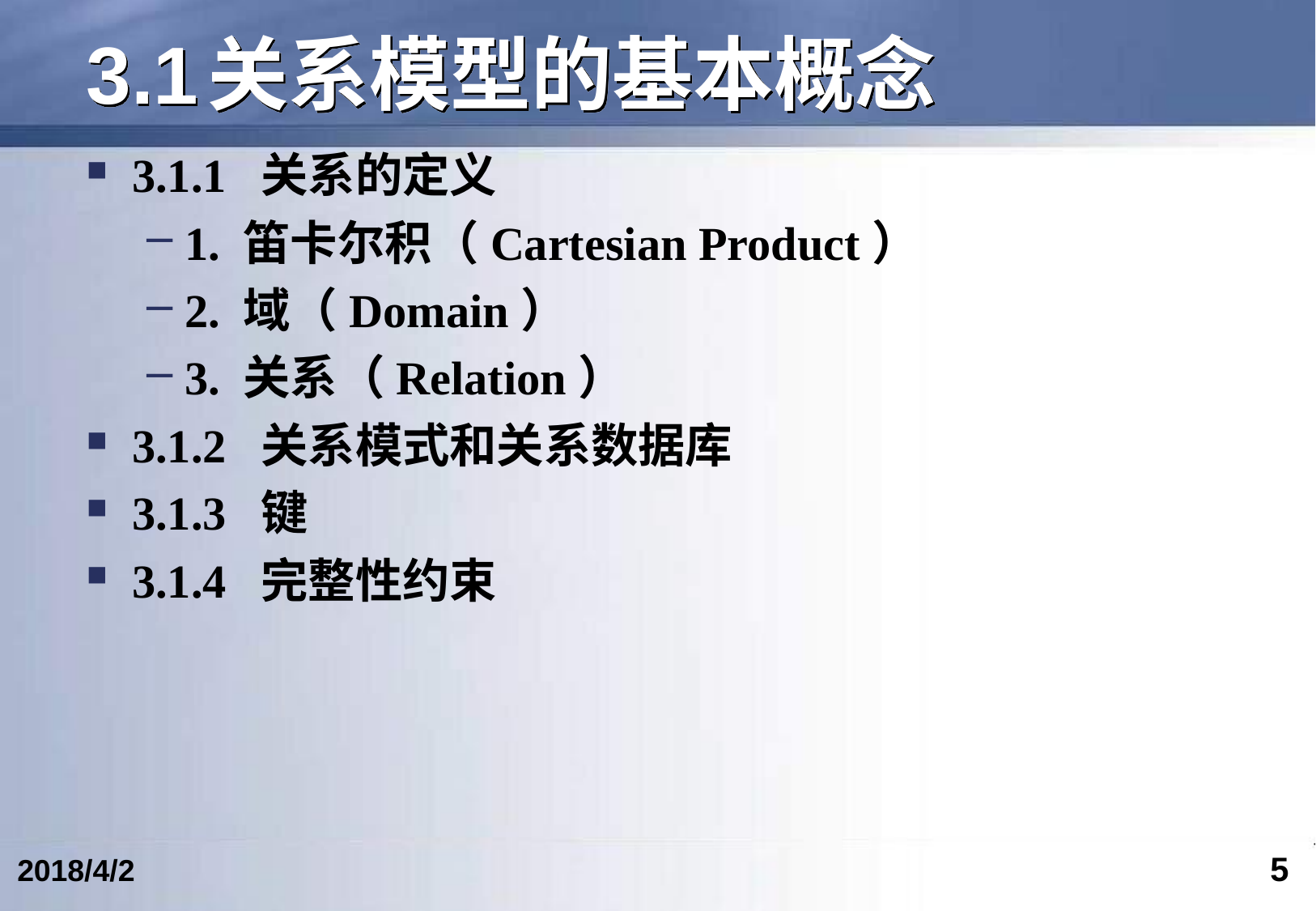

# 3.1	关系模型的基本概念
3.1.1  关系的定义
1. 笛卡尔积（Cartesian Product）
2. 域（Domain）
3. 关系（Relation）
3.1.2  关系模式和关系数据库
3.1.3  键
3.1.4  完整性约束
5
2018/4/2